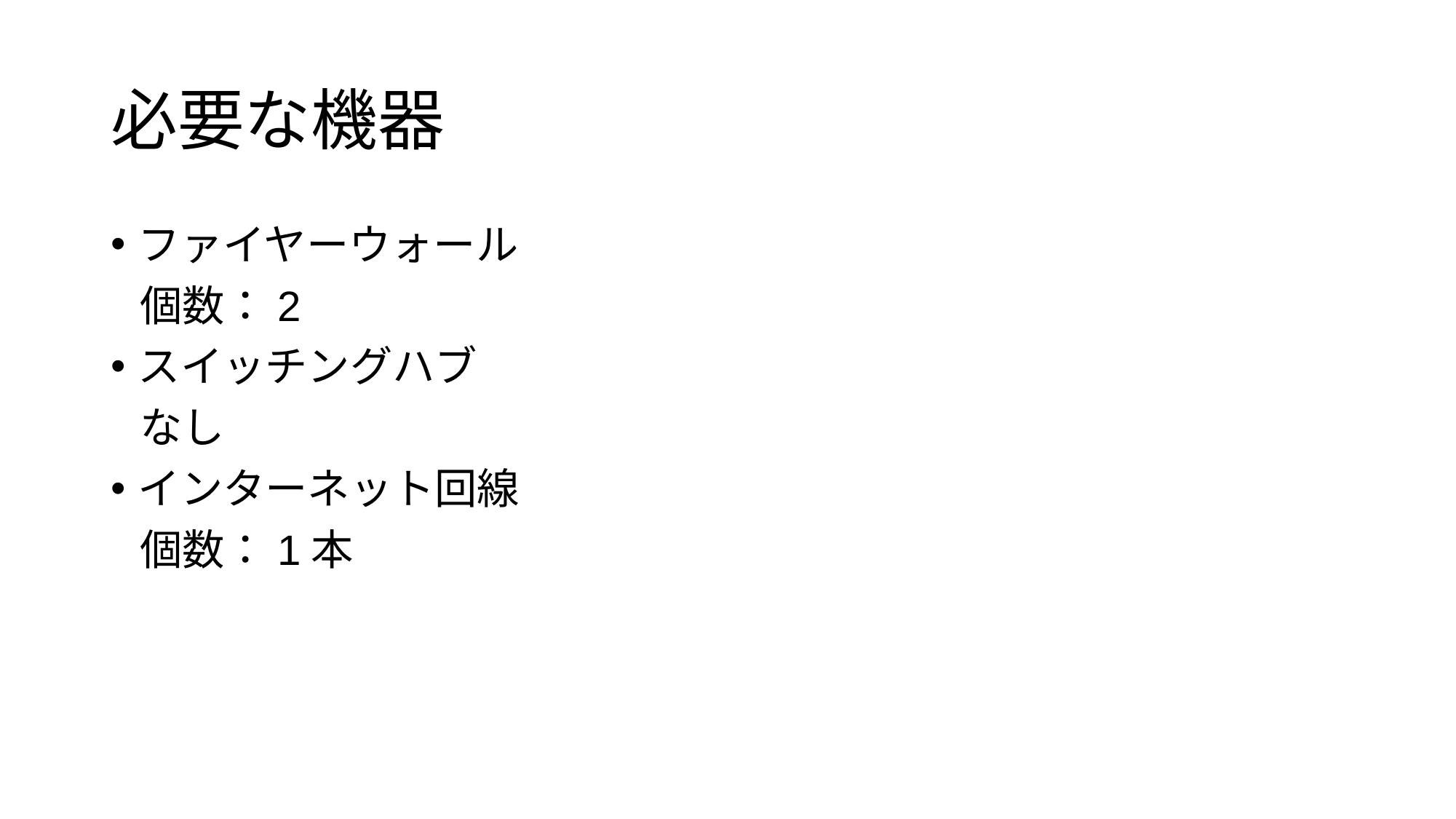

# 必要な機器
ファイヤーウォール
  個数：2
スイッチングハブ
  なし
インターネット回線
  個数：1本